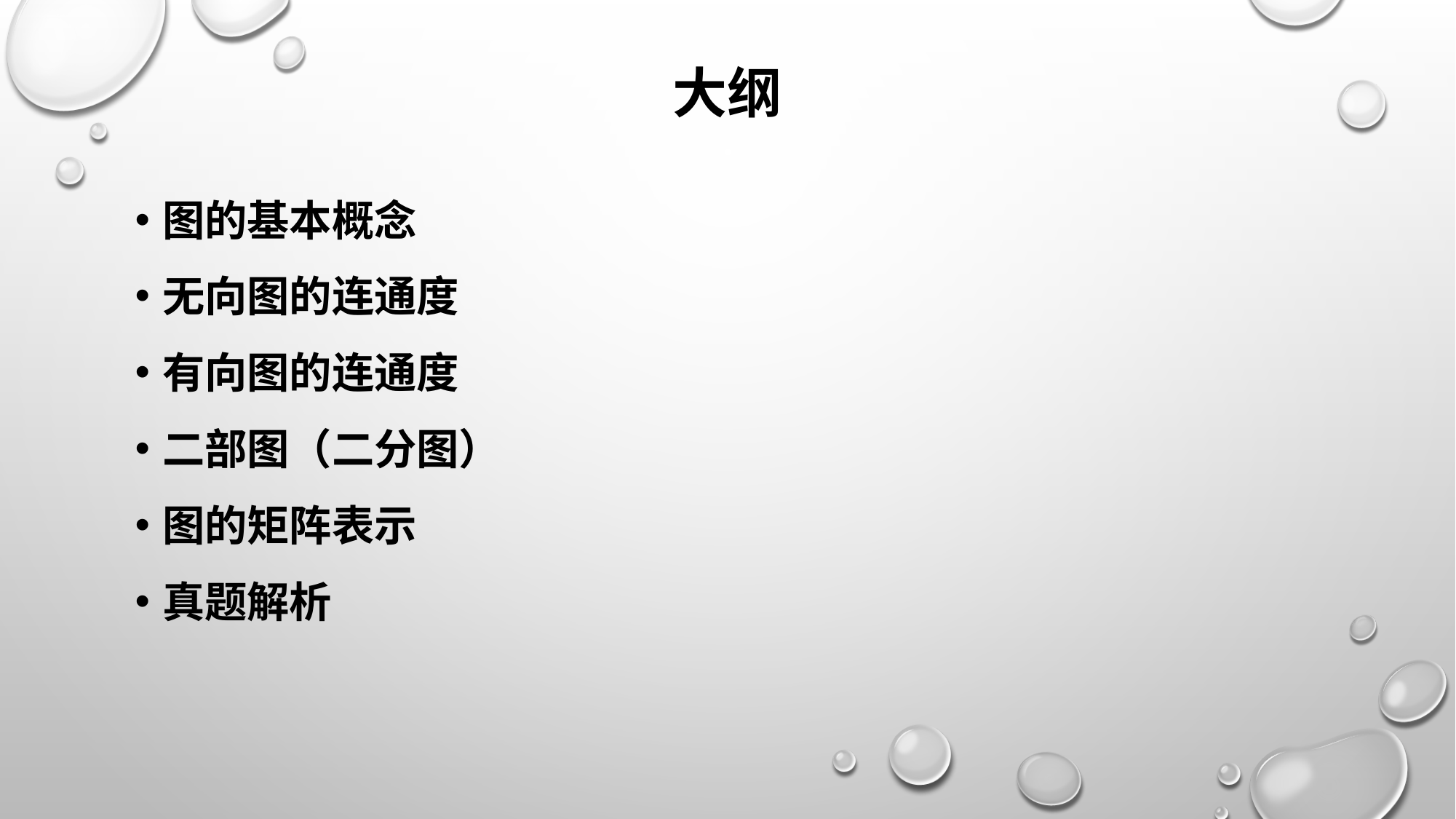

# 大纲
图的基本概念
无向图的连通度
有向图的连通度
二部图（二分图）
图的矩阵表示
真题解析